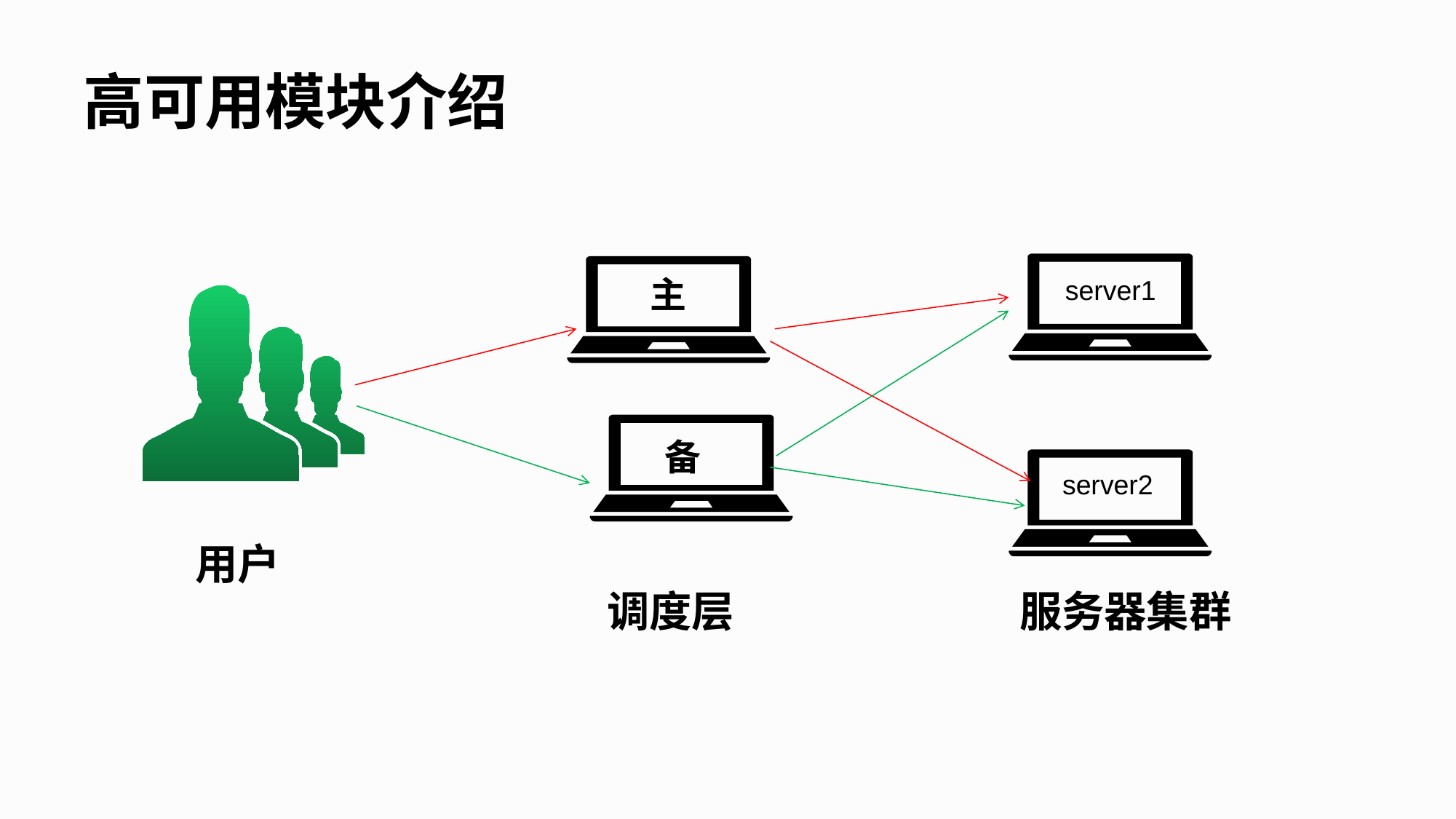

高可用模块介绍

主
server1

备

server2

用户

调度层
服务器集群